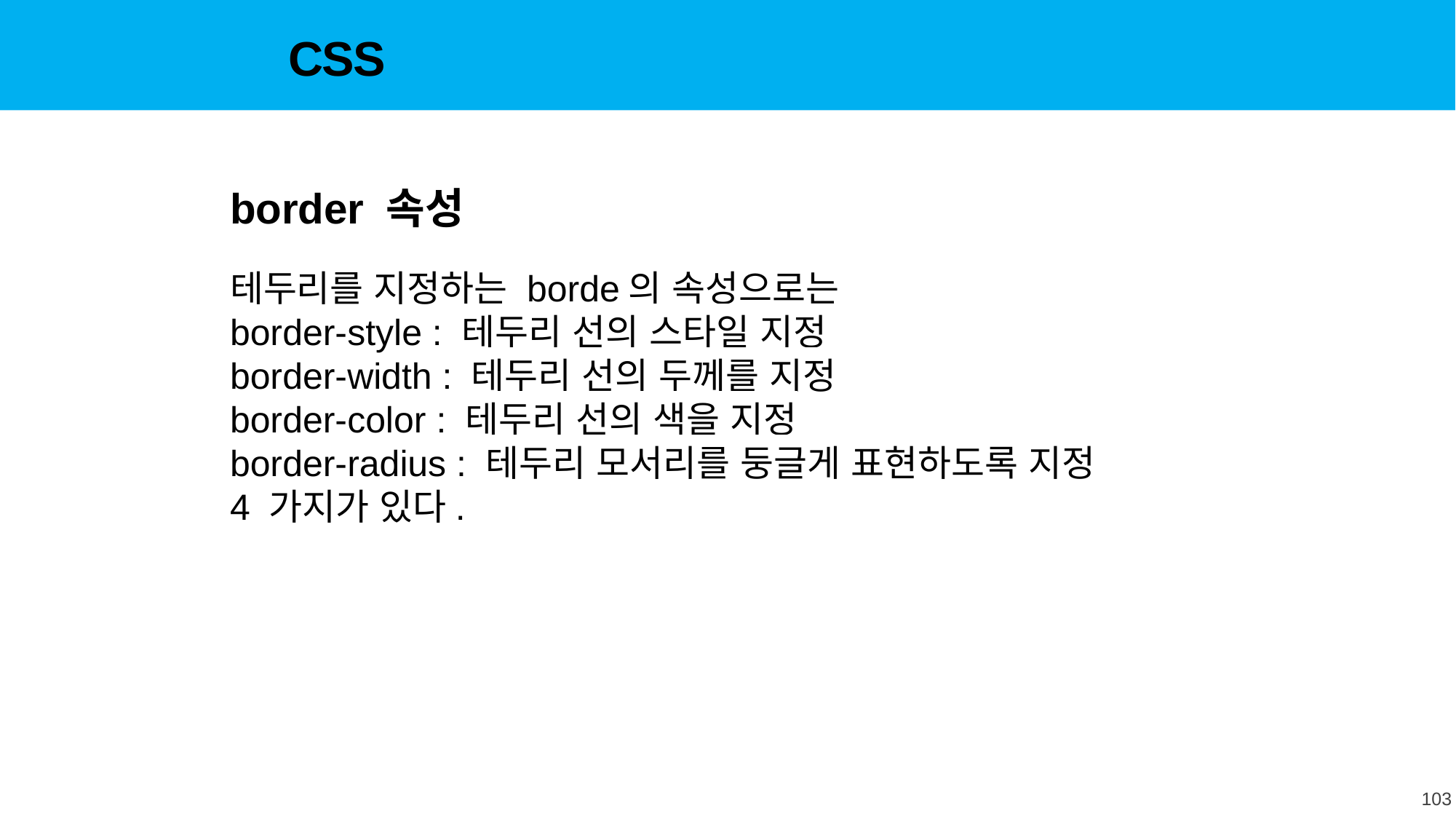

CSS
border 속성
테두리를 지정하는 borde의 속성으로는
border-style : 테두리 선의 스타일 지정
border-width : 테두리 선의 두께를 지정
border-color : 테두리 선의 색을 지정
border-radius : 테두리 모서리를 둥글게 표현하도록 지정
4 가지가 있다.